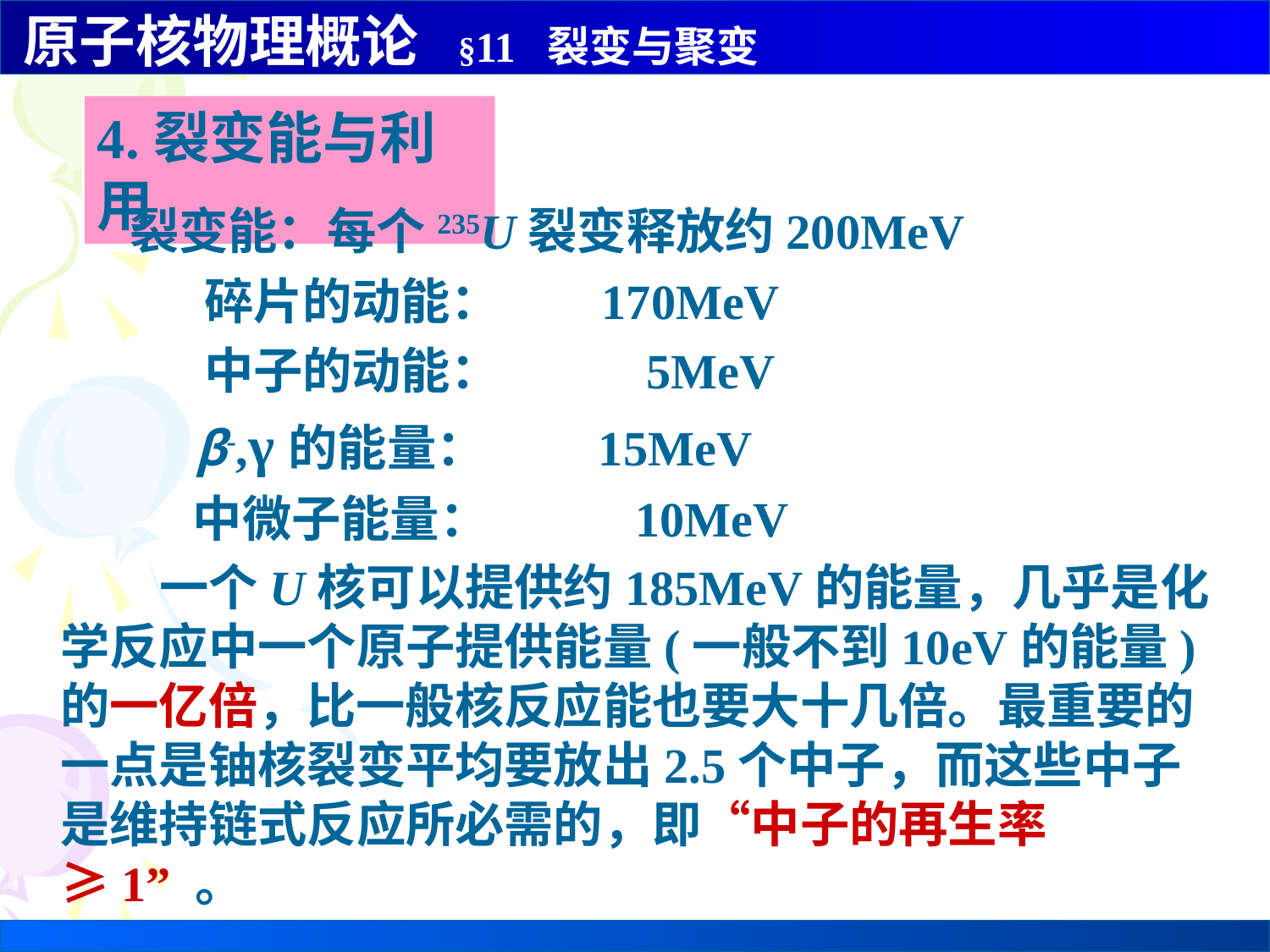

4.裂变能与利用
        裂变能：每个235U裂变释放约200MeV
                碎片的动能：        170MeV
                中子的动能：            5MeV
               β-,γ的能量：         15MeV
               中微子能量：            10MeV
            一个U核可以提供约185MeV的能量，几乎是化学反应中一个原子提供能量(一般不到10eV的能量)的一亿倍，比一般核反应能也要大十几倍。最重要的一点是铀核裂变平均要放出2.5个中子，而这些中子是维持链式反应所必需的，即“中子的再生率≥1” 。